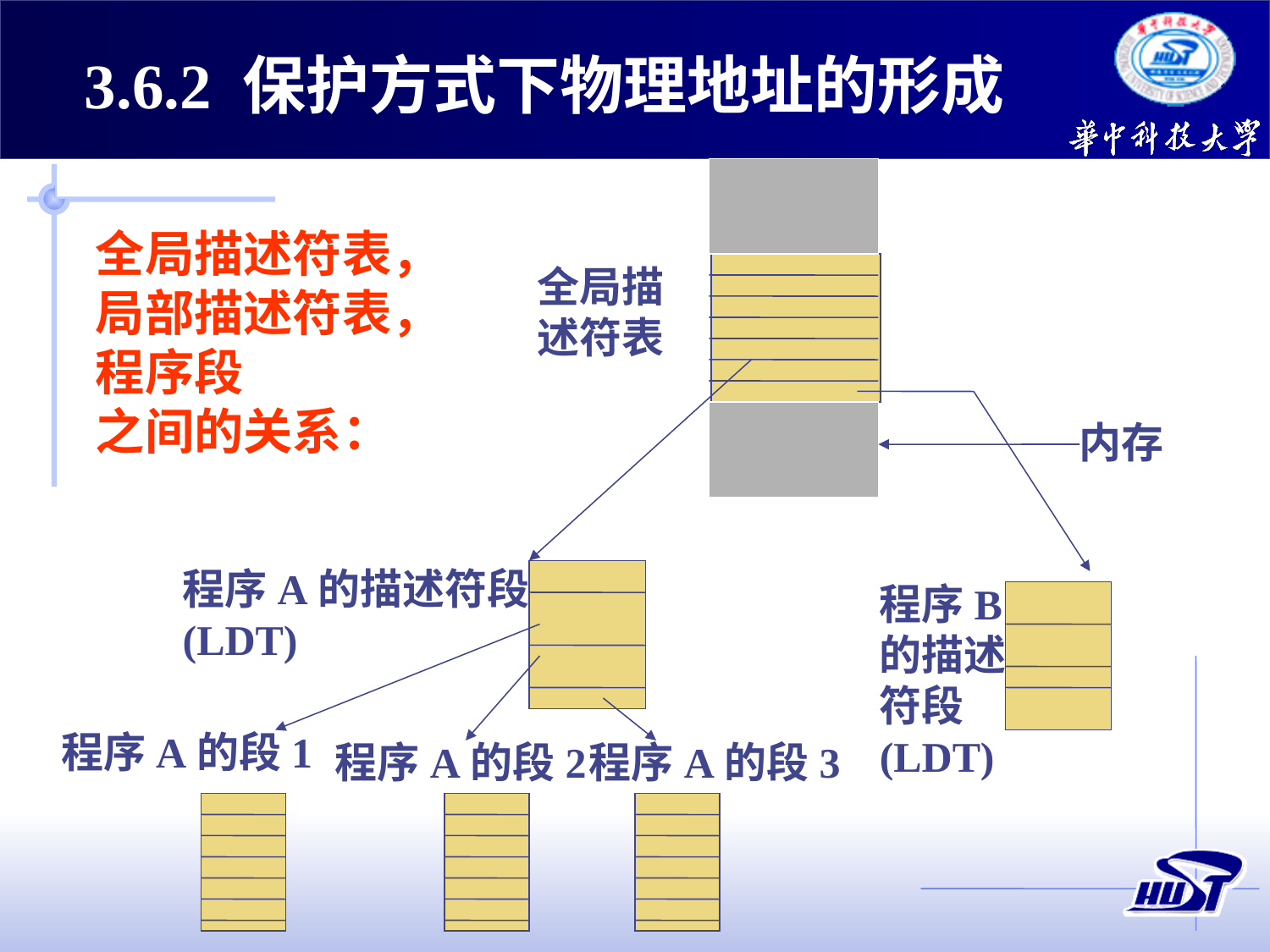

3.6.2 保护方式下物理地址的形成

全局描述符表，局部描述符表，
程序段
之间的关系：
全局描述符表

内存

程序A的描述符段
(LDT)

程序B的描述符段
(LDT)

程序A的段1
程序A的段2
程序A的段3